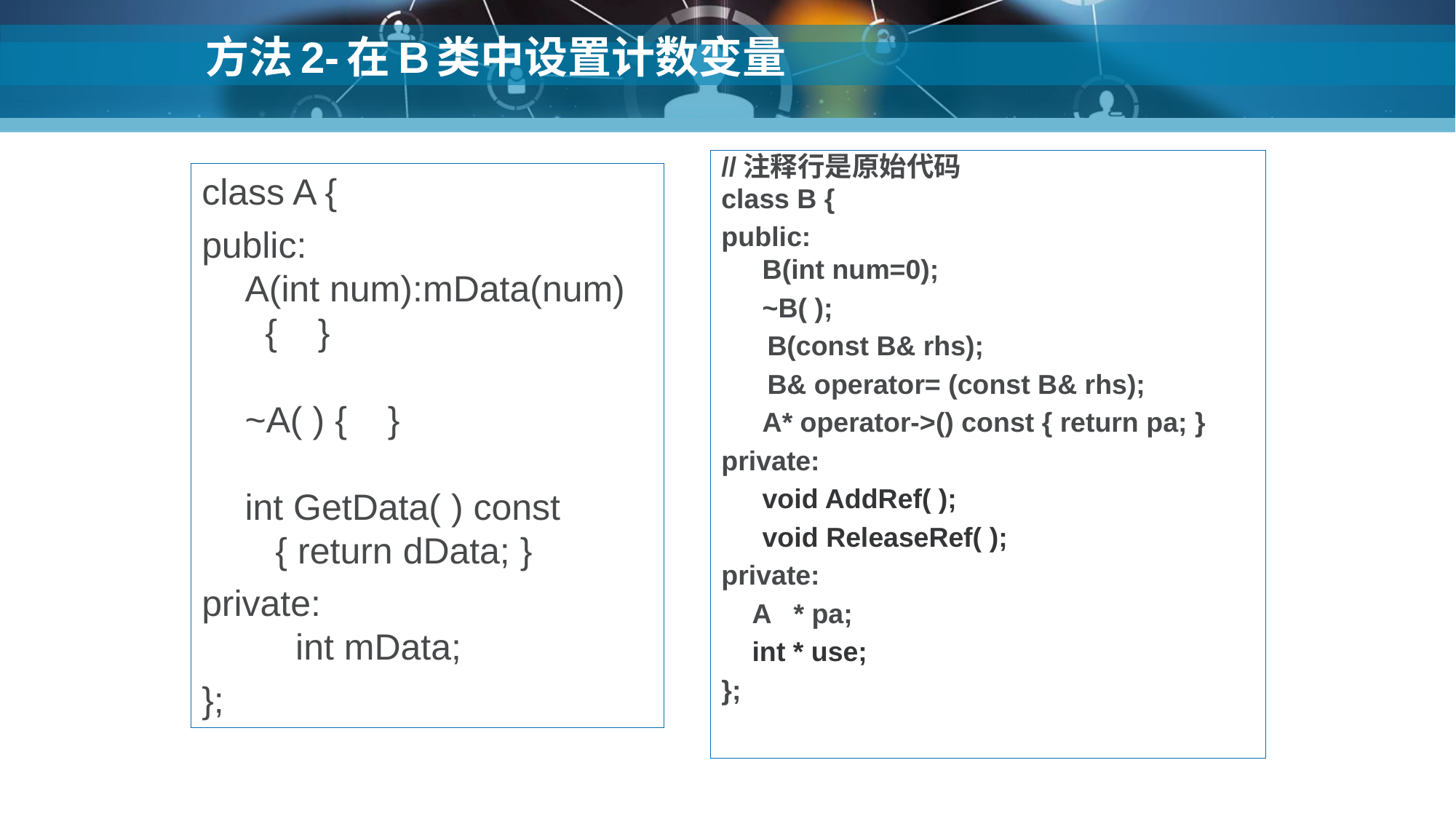

# 方法2-在B类中设置计数变量
//注释行是原始代码
class B {
public:
B(int num=0);
	~B( );
      B(const B& rhs);
      B& operator= (const B& rhs);
    	A* operator->() const { return pa; }
private:
    	void AddRef( );
    	void ReleaseRef( );
private:
    A   * pa;
    int * use;
};
class A {
public:
A(int num):mData(num)
  {    }
~A( ) {    }
int GetData( ) const
   { return dData; }
private:
     int mData;
};